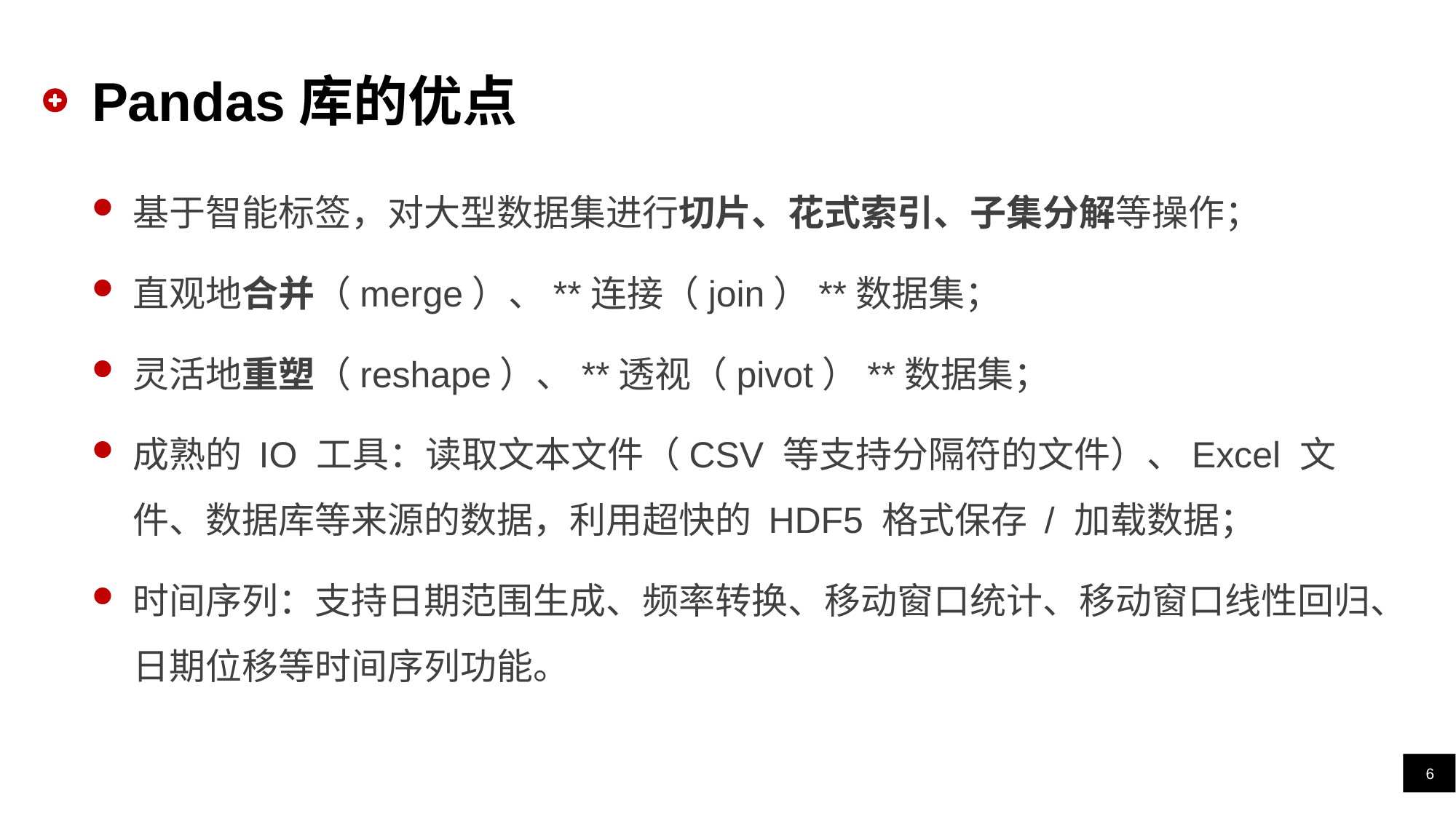

# Pandas库的优点
基于智能标签，对大型数据集进行切片、花式索引、子集分解等操作；
直观地合并（merge）、**连接（join）**数据集；
灵活地重塑（reshape）、**透视（pivot）**数据集；
成熟的 IO 工具：读取文本文件（CSV 等支持分隔符的文件）、Excel 文件、数据库等来源的数据，利用超快的 HDF5 格式保存 / 加载数据；
时间序列：支持日期范围生成、频率转换、移动窗口统计、移动窗口线性回归、日期位移等时间序列功能。